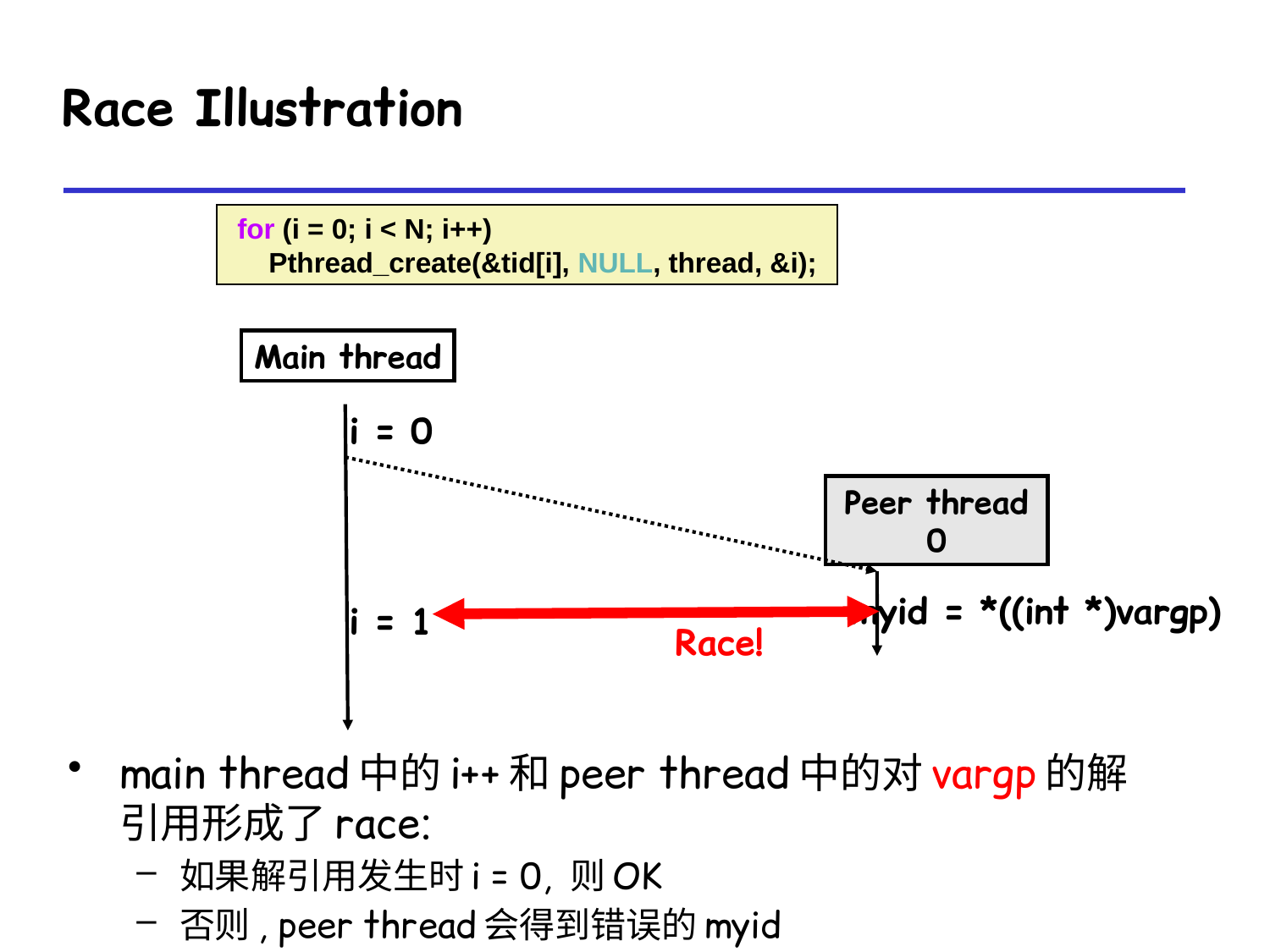

# Race Illustration
 for (i = 0; i < N; i++)
     Pthread_create(&tid[i], NULL, thread, &i);
Main thread
i = 0

Peer thread 0

 myid = *((int *)vargp)
i = 1

Race!
main thread中的i++和peer thread中的对vargp的解引用形成了race:
如果解引用发生时i = 0, 则OK
否则, peer thread会得到错误的myid